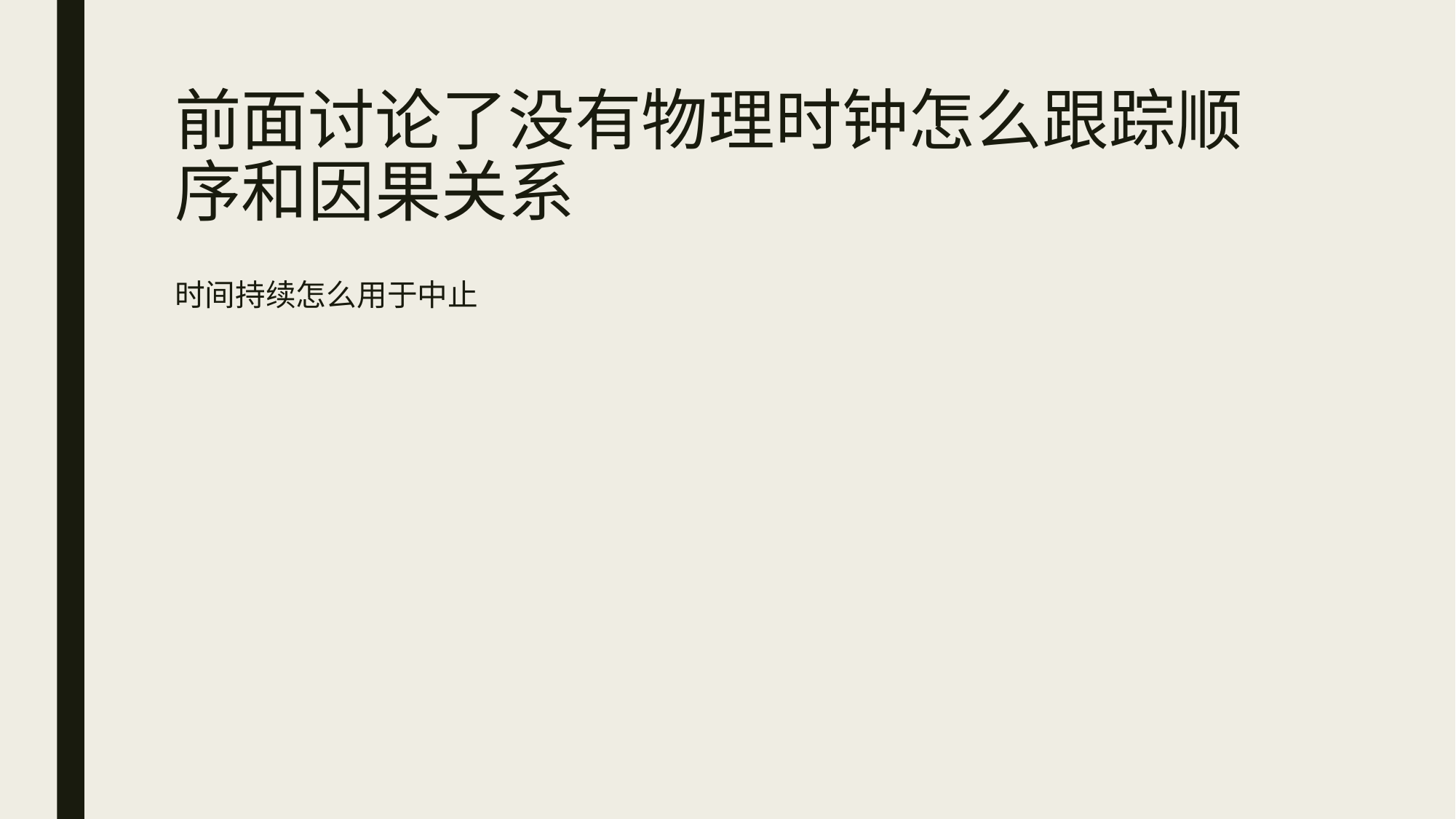

# 前面讨论了没有物理时钟怎么跟踪顺序和因果关系
时间持续怎么用于中止